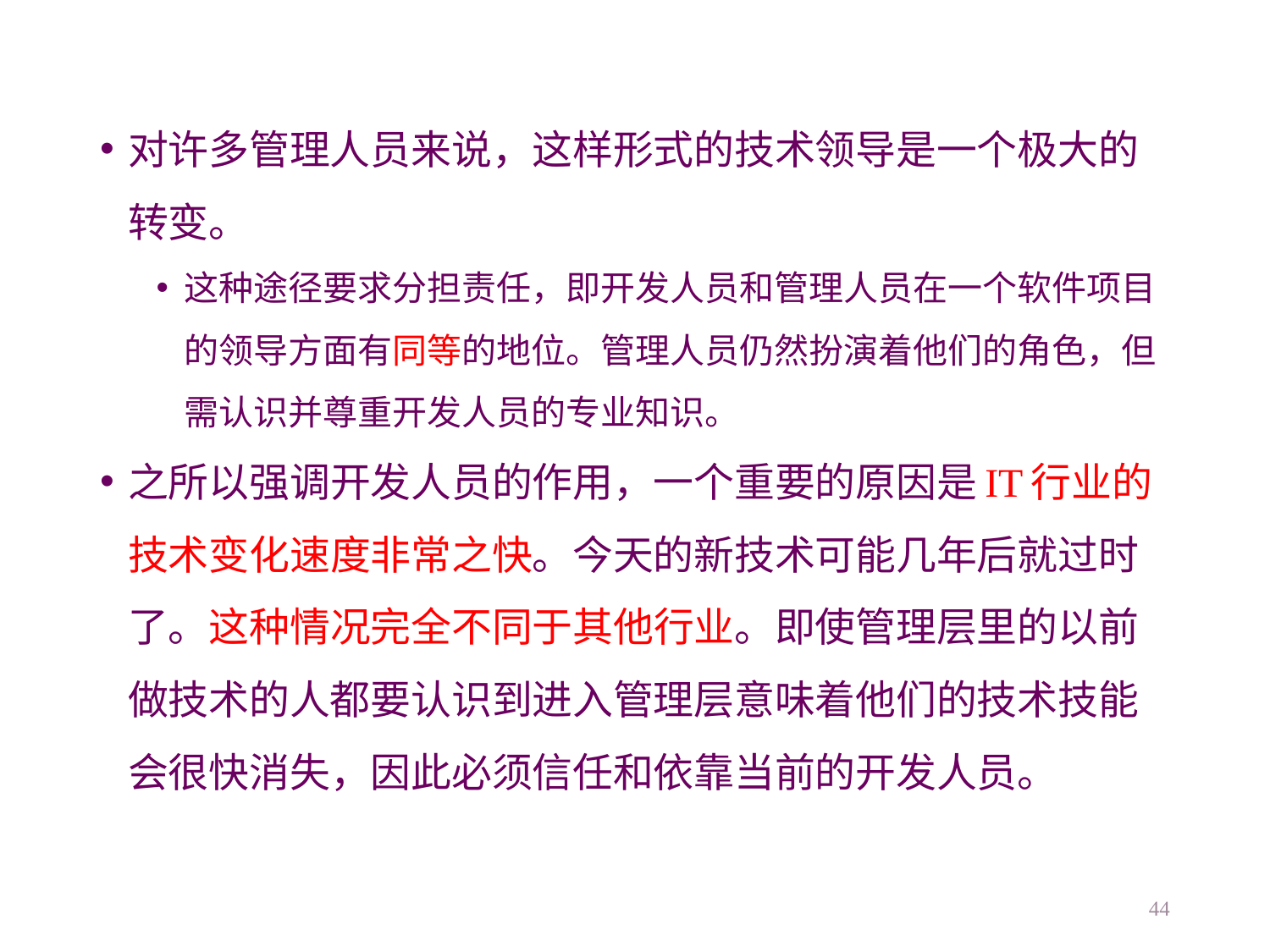

对许多管理人员来说，这样形式的技术领导是一个极大的转变。
这种途径要求分担责任，即开发人员和管理人员在一个软件项目的领导方面有同等的地位。管理人员仍然扮演着他们的角色，但需认识并尊重开发人员的专业知识。
之所以强调开发人员的作用，一个重要的原因是IT行业的技术变化速度非常之快。今天的新技术可能几年后就过时了。这种情况完全不同于其他行业。即使管理层里的以前做技术的人都要认识到进入管理层意味着他们的技术技能会很快消失，因此必须信任和依靠当前的开发人员。
44